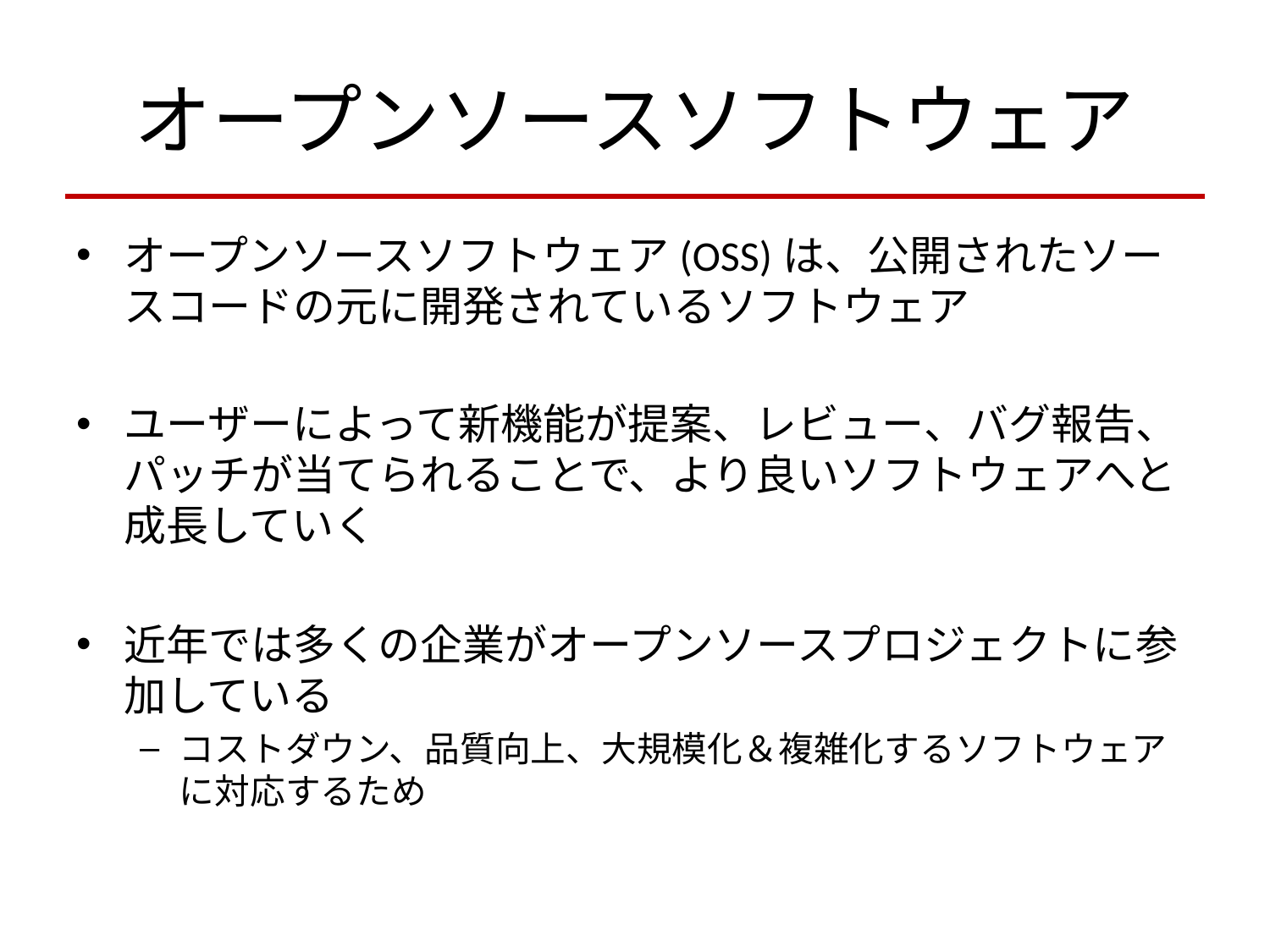

# オープンソースソフトウェア
オープンソースソフトウェア(OSS)は、公開されたソースコードの元に開発されているソフトウェア

ユーザーによって新機能が提案、レビュー、バグ報告、パッチが当てられることで、より良いソフトウェアへと成長していく

近年では多くの企業がオープンソースプロジェクトに参加している
コストダウン、品質向上、大規模化＆複雑化するソフトウェアに対応するため